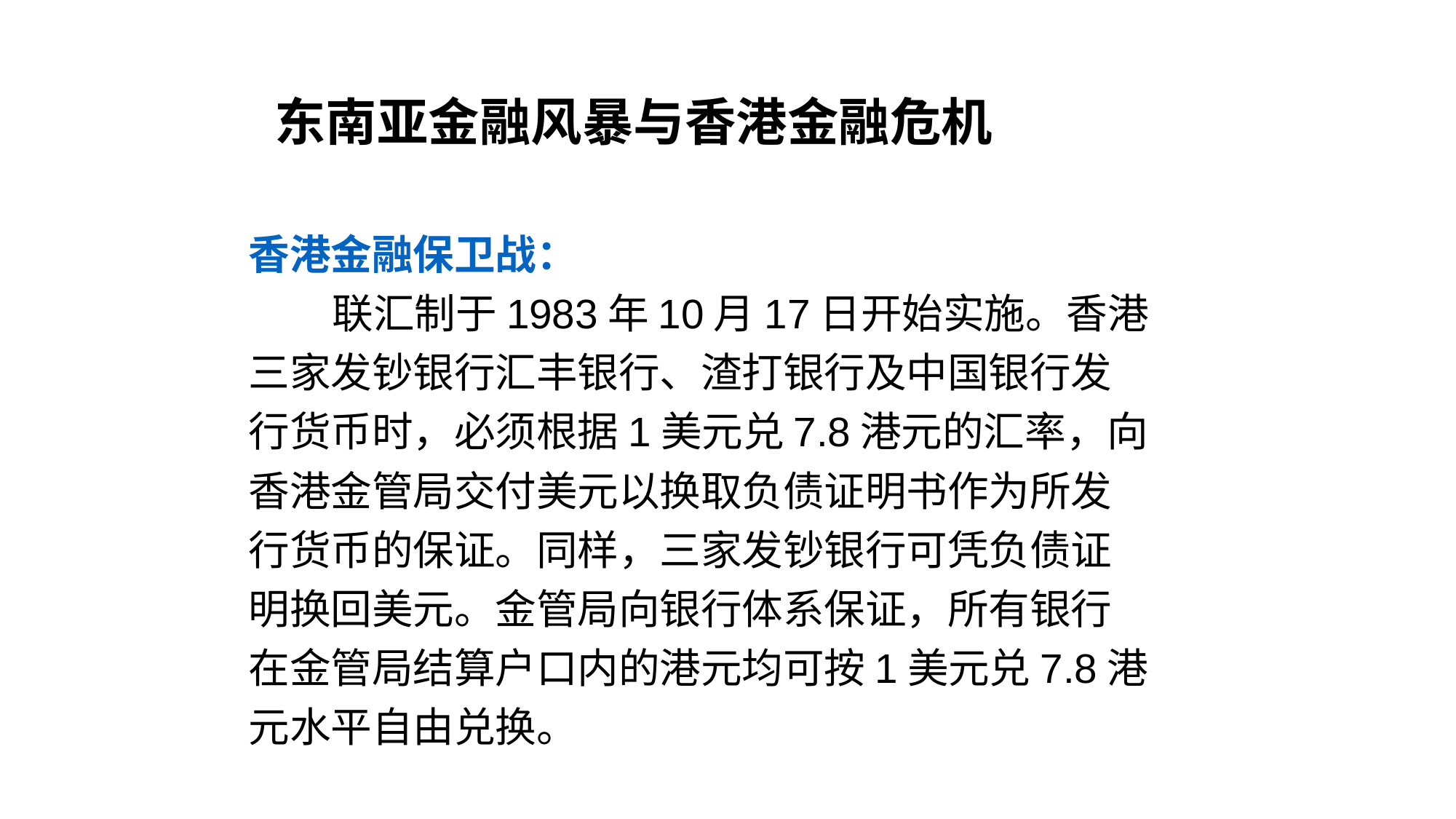

东南亚金融风暴与香港金融危机
香港金融保卫战：
        联汇制于1983年10月17日开始实施。香港
三家发钞银行汇丰银行、渣打银行及中国银行发
行货币时，必须根据1美元兑7.8港元的汇率，向
香港金管局交付美元以换取负债证明书作为所发
行货币的保证。同样，三家发钞银行可凭负债证
明换回美元。金管局向银行体系保证，所有银行
在金管局结算户口内的港元均可按1美元兑7.8港
元水平自由兑换。